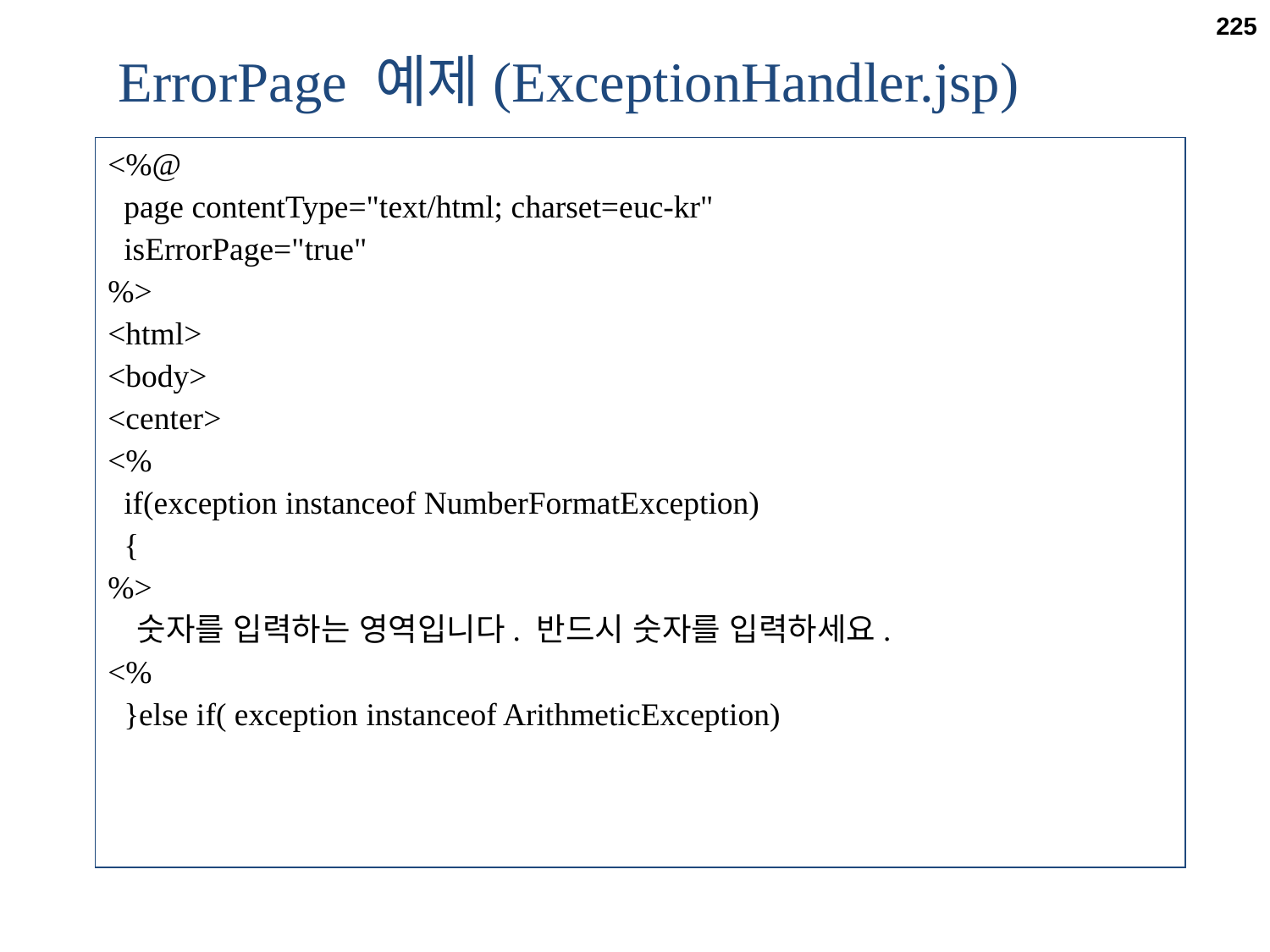

225
ErrorPage 예제(ExceptionHandler.jsp)
<%@
  page contentType="text/html; charset=euc-kr"
  isErrorPage="true"
%>
<html>
<body>
<center>
<%
  if(exception instanceof NumberFormatException)
  {
%>
   숫자를 입력하는 영역입니다. 반드시 숫자를 입력하세요.
<%
  }else if( exception instanceof ArithmeticException)